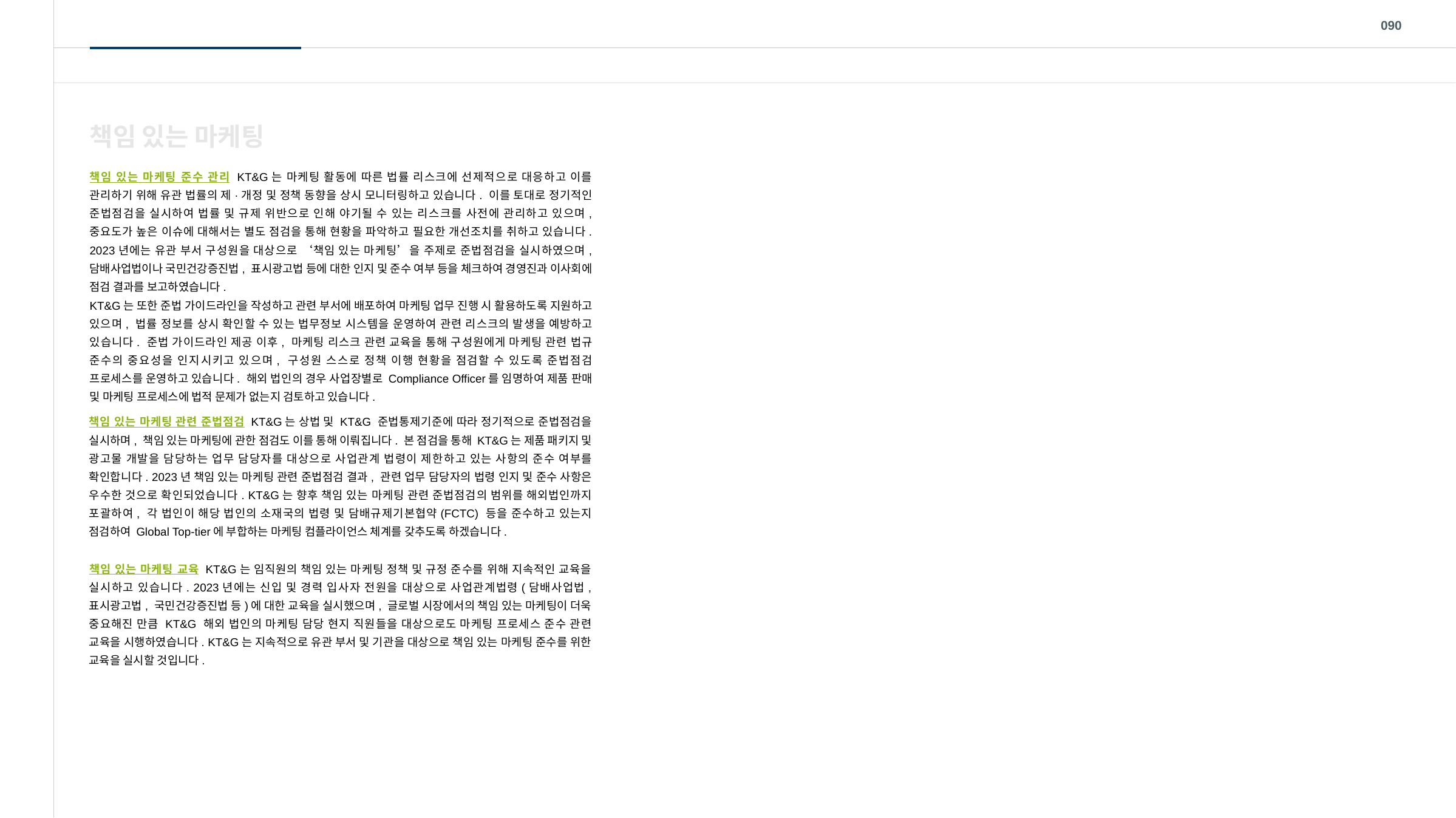

090
책임 있는 마케팅
책임 있는 마케팅 준수 관리 KT&G는 마케팅 활동에 따른 법률 리스크에 선제적으로 대응하고 이를 관리하기 위해 유관 법률의 제·개정 및 정책 동향을 상시 모니터링하고 있습니다. 이를 토대로 정기적인 준법점검을 실시하여 법률 및 규제 위반으로 인해 야기될 수 있는 리스크를 사전에 관리하고 있으며, 중요도가 높은 이슈에 대해서는 별도 점검을 통해 현황을 파악하고 필요한 개선조치를 취하고 있습니다. 2023년에는 유관 부서 구성원을 대상으로 ‘책임 있는 마케팅’을 주제로 준법점검을 실시하였으며, 담배사업법이나 국민건강증진법, 표시광고법 등에 대한 인지 및 준수 여부 등을 체크하여 경영진과 이사회에 점검 결과를 보고하였습니다.
KT&G는 또한 준법 가이드라인을 작성하고 관련 부서에 배포하여 마케팅 업무 진행 시 활용하도록 지원하고 있으며, 법률 정보를 상시 확인할 수 있는 법무정보 시스템을 운영하여 관련 리스크의 발생을 예방하고 있습니다. 준법 가이드라인 제공 이후, 마케팅 리스크 관련 교육을 통해 구성원에게 마케팅 관련 법규 준수의 중요성을 인지시키고 있으며, 구성원 스스로 정책 이행 현황을 점검할 수 있도록 준법점검 프로세스를 운영하고 있습니다. 해외 법인의 경우 사업장별로 Compliance Officer를 임명하여 제품 판매 및 마케팅 프로세스에 법적 문제가 없는지 검토하고 있습니다.
책임 있는 마케팅 관련 준법점검 KT&G는 상법 및 KT&G 준법통제기준에 따라 정기적으로 준법점검을 실시하며, 책임 있는 마케팅에 관한 점검도 이를 통해 이뤄집니다. 본 점검을 통해 KT&G는 제품 패키지 및 광고물 개발을 담당하는 업무 담당자를 대상으로 사업관계 법령이 제한하고 있는 사항의 준수 여부를 확인합니다. 2023년 책임 있는 마케팅 관련 준법점검 결과, 관련 업무 담당자의 법령 인지 및 준수 사항은 우수한 것으로 확인되었습니다. KT&G는 향후 책임 있는 마케팅 관련 준법점검의 범위를 해외법인까지 포괄하여, 각 법인이 해당 법인의 소재국의 법령 및 담배규제기본협약(FCTC) 등을 준수하고 있는지 점검하여 Global Top-tier에 부합하는 마케팅 컴플라이언스 체계를 갖추도록 하겠습니다.
책임 있는 마케팅 교육 KT&G는 임직원의 책임 있는 마케팅 정책 및 규정 준수를 위해 지속적인 교육을 실시하고 있습니다. 2023년에는 신입 및 경력 입사자 전원을 대상으로 사업관계법령(담배사업법, 표시광고법, 국민건강증진법 등)에 대한 교육을 실시했으며, 글로벌 시장에서의 책임 있는 마케팅이 더욱 중요해진 만큼 KT&G 해외 법인의 마케팅 담당 현지 직원들을 대상으로도 마케팅 프로세스 준수 관련 교육을 시행하였습니다. KT&G는 지속적으로 유관 부서 및 기관을 대상으로 책임 있는 마케팅 준수를 위한 교육을 실시할 것입니다.